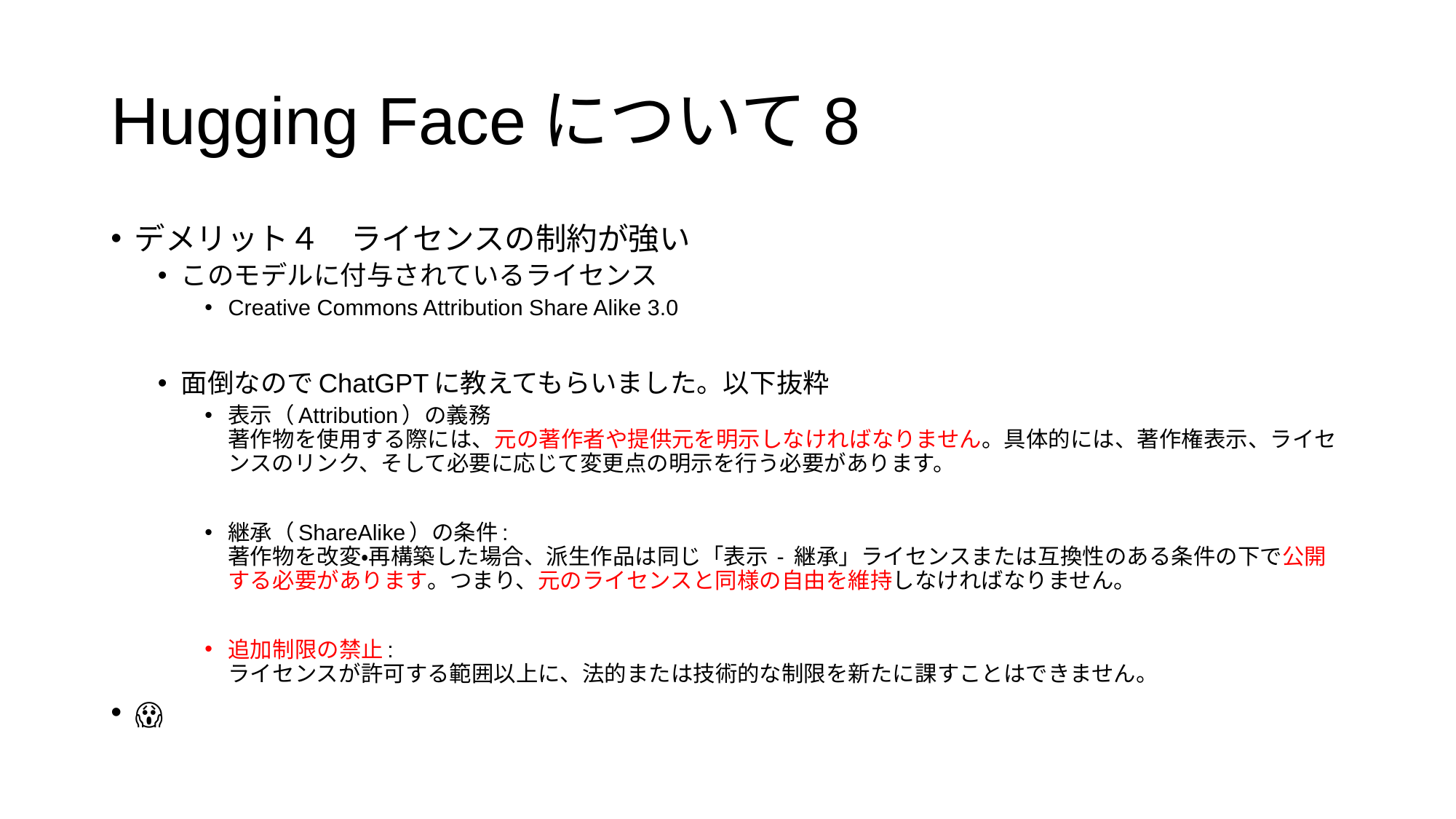

# Hugging Faceについて8
デメリット４　ライセンスの制約が強い
このモデルに付与されているライセンス
Creative Commons Attribution Share Alike 3.0

面倒なのでChatGPTに教えてもらいました。以下抜粋
表示（Attribution）の義務
著作物を使用する際には、元の著作者や提供元を明示しなければなりません。具体的には、著作権表示、ライセンスのリンク、そして必要に応じて変更点の明示を行う必要があります。

継承（ShareAlike）の条件:
著作物を改変・再構築した場合、派生作品は同じ「表示 - 継承」ライセンスまたは互換性のある条件の下で公開する必要があります。つまり、元のライセンスと同様の自由を維持しなければなりません。

追加制限の禁止:
ライセンスが許可する範囲以上に、法的または技術的な制限を新たに課すことはできません。
😱